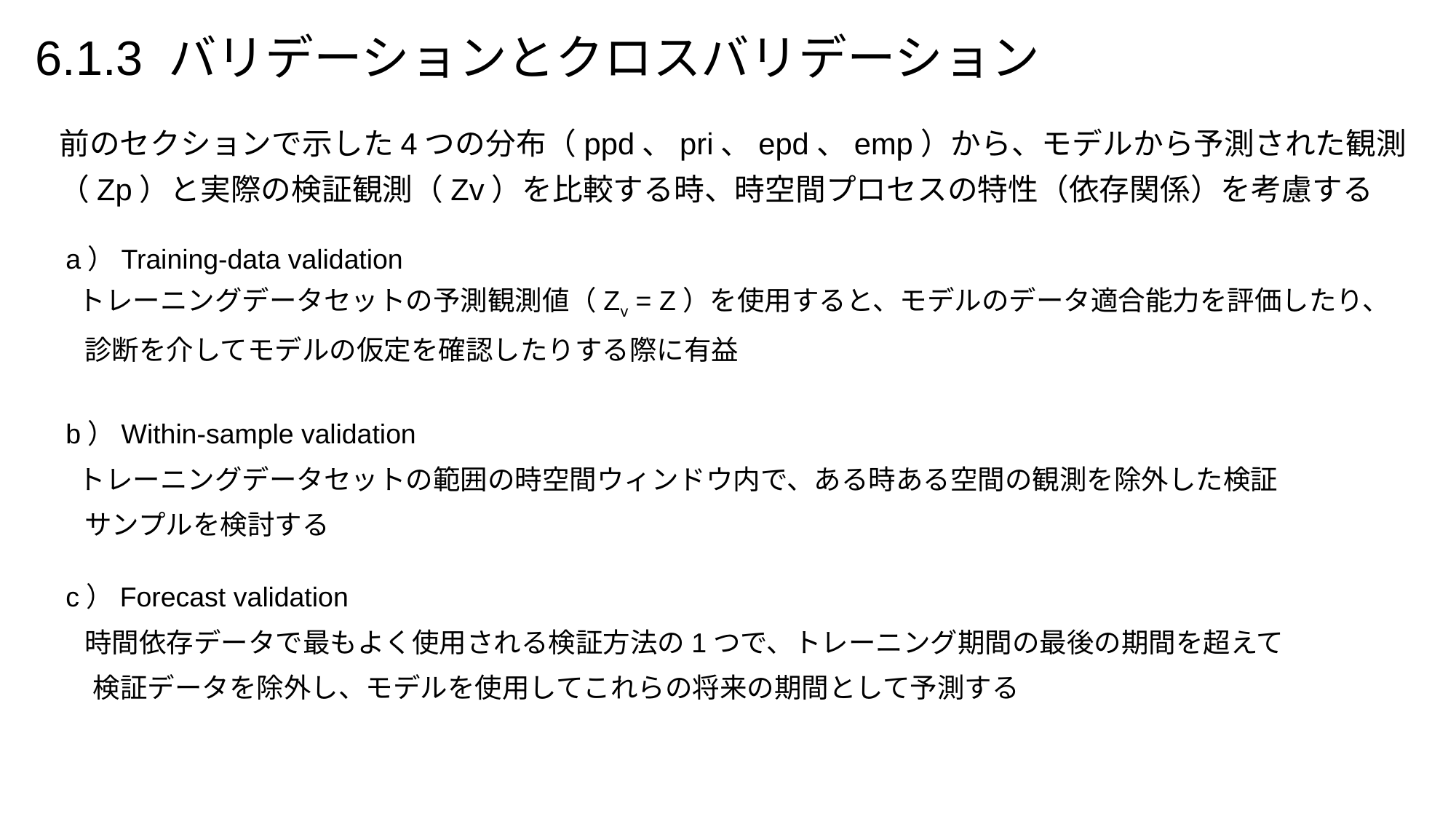

# 6.1.3 バリデーションとクロスバリデーション
前のセクションで示した4つの分布（ppd、pri、epd、emp）から、モデルから予測された観測（Zp）と実際の検証観測（Zv）を比較する時、時空間プロセスの特性（依存関係）を考慮する
a）Training-data validation
 トレーニングデータセットの予測観測値（Zv = Z）を使用すると、モデルのデータ適合能力を評価したり、
  診断を介してモデルの仮定を確認したりする際に有益
b）Within-sample validation
 トレーニングデータセットの範囲の時空間ウィンドウ内で、ある時ある空間の観測を除外した検証
  サンプルを検討する
c）Forecast validation
  時間依存データで最もよく使用される検証方法の1つで、トレーニング期間の最後の期間を超えて
　検証データを除外し、モデルを使用してこれらの将来の期間として予測する